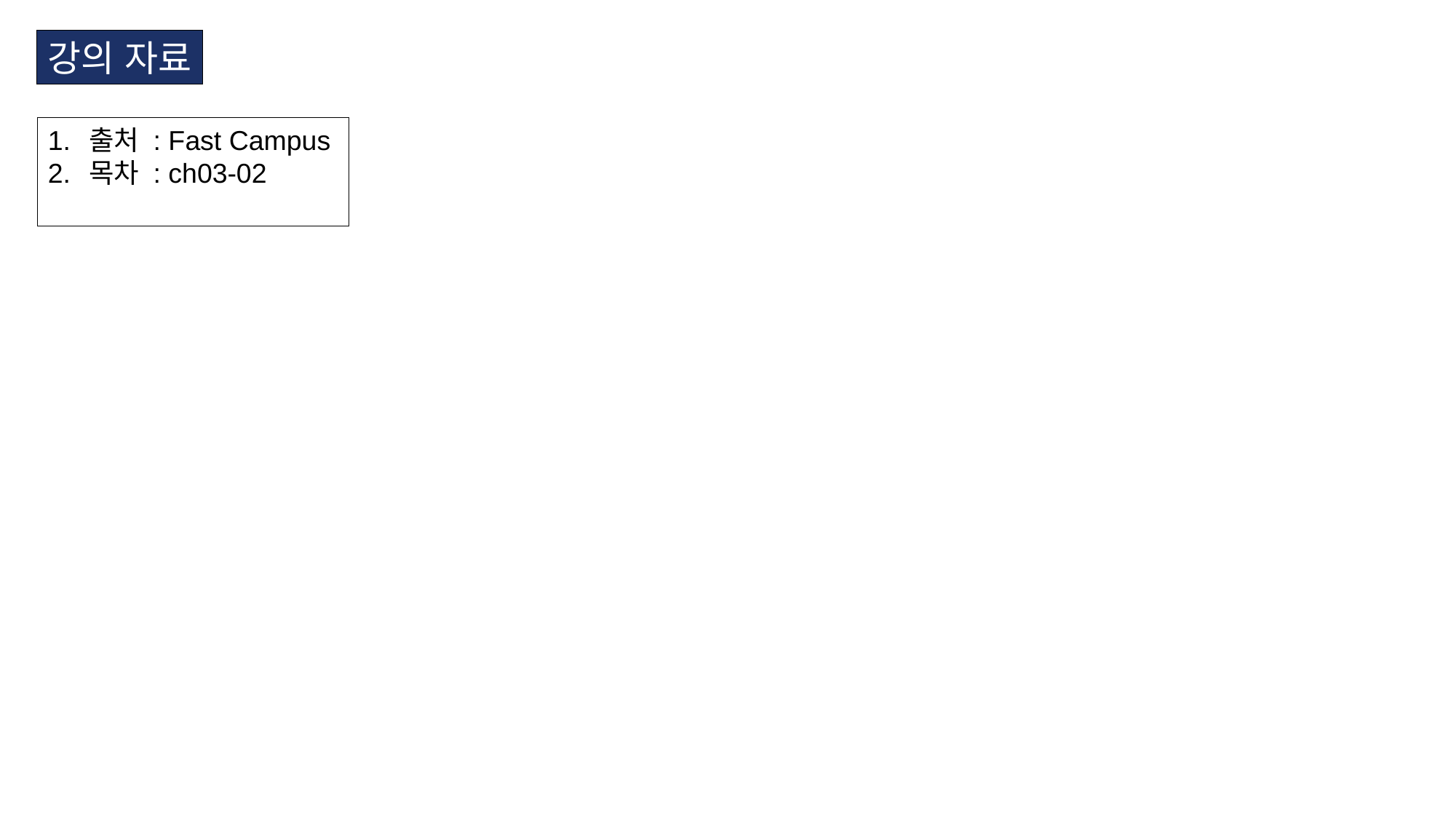

강의 자료
출처 : Fast Campus
목차 : ch03-02